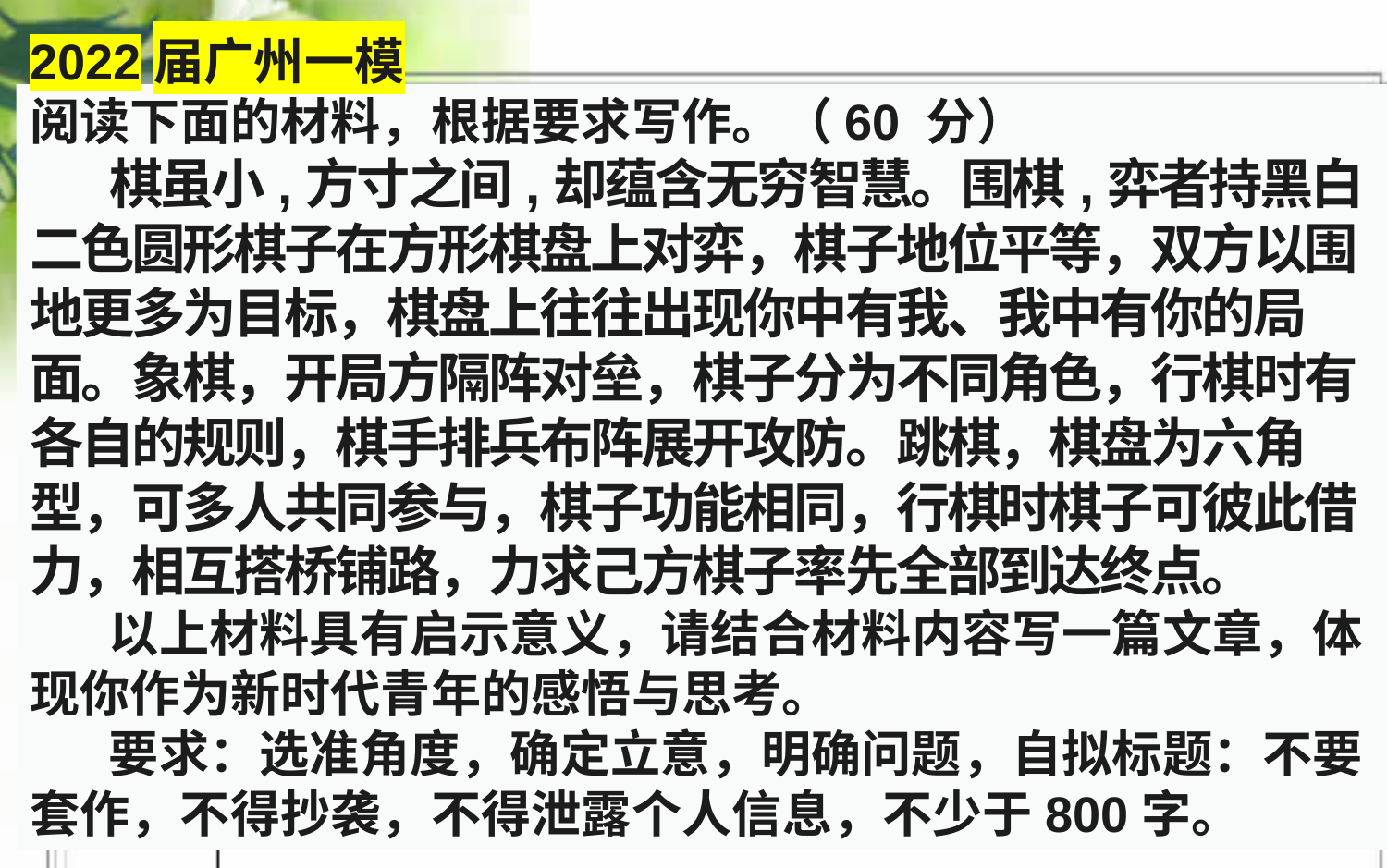

# 2022届广州一模 阅读下面的材料，根据要求写作。（60 分）        棋虽小,方寸之间,却蕴含无穷智慧。围棋,弈者持黑白二色圆形棋子在方形棋盘上对弈，棋子地位平等，双方以围地更多为目标，棋盘上往往出现你中有我、我中有你的局面。象棋，开局方隔阵对垒，棋子分为不同角色，行棋时有各自的规则，棋手排兵布阵展开攻防。跳棋，棋盘为六角型，可多人共同参与，棋子功能相同，行棋时棋子可彼此借力，相互搭桥铺路，力求己方棋子率先全部到达终点。        以上材料具有启示意义，请结合材料内容写一篇文章，体现你作为新时代青年的感悟与思考。        要求：选准角度，确定立意，明确问题，自拟标题：不要套作，不得抄袭，不得泄露个人信息，不少于800字。